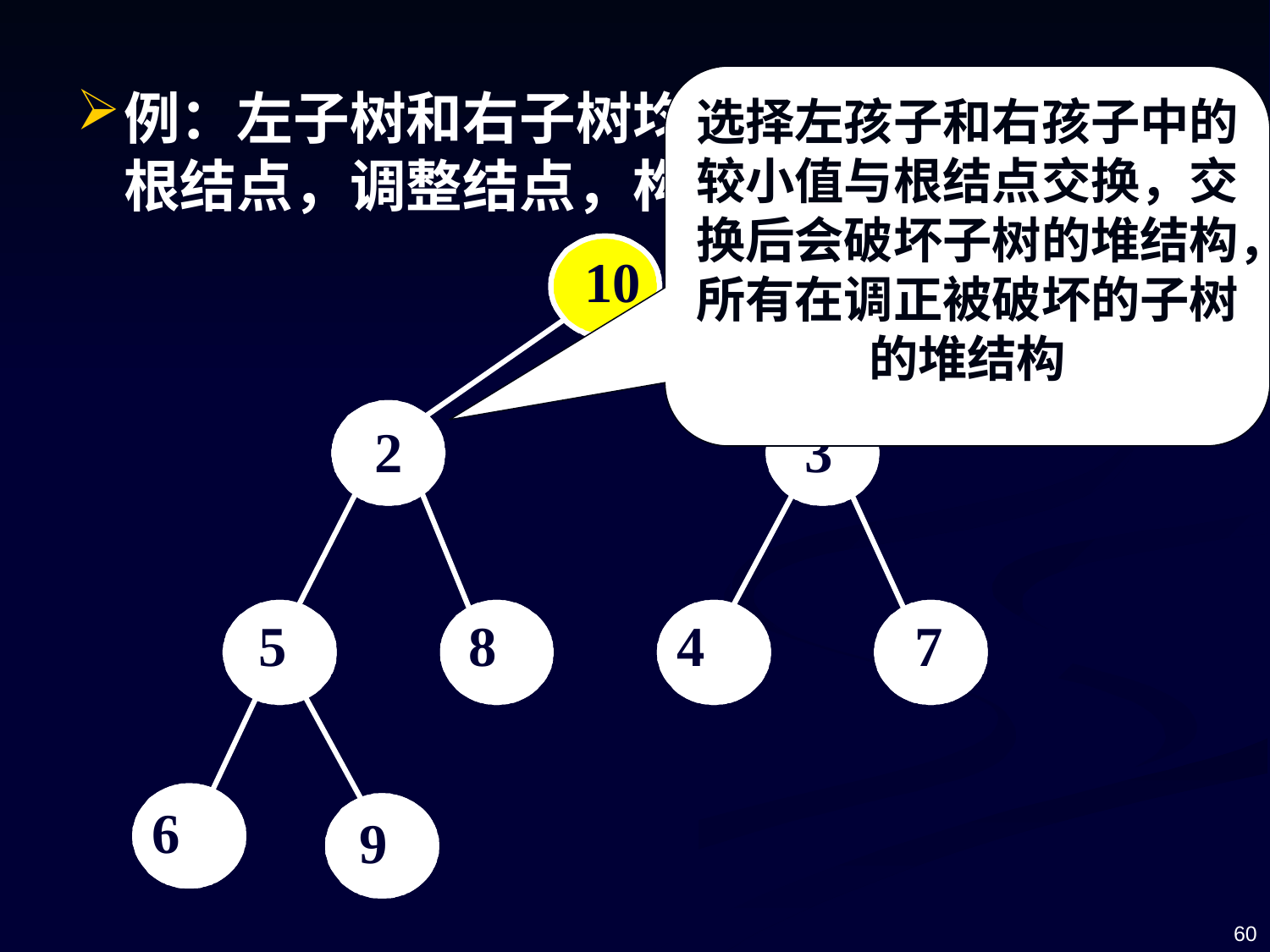

选择左孩子和右孩子中的较小值与根结点交换，交换后会破坏子树的堆结构，所有在调正被破坏的子树的堆结构
例：左子树和右子树均为堆小根堆，加入根结点，调整结点，构建堆。

10

2

3

5

 8
4
  7

6

 9
60